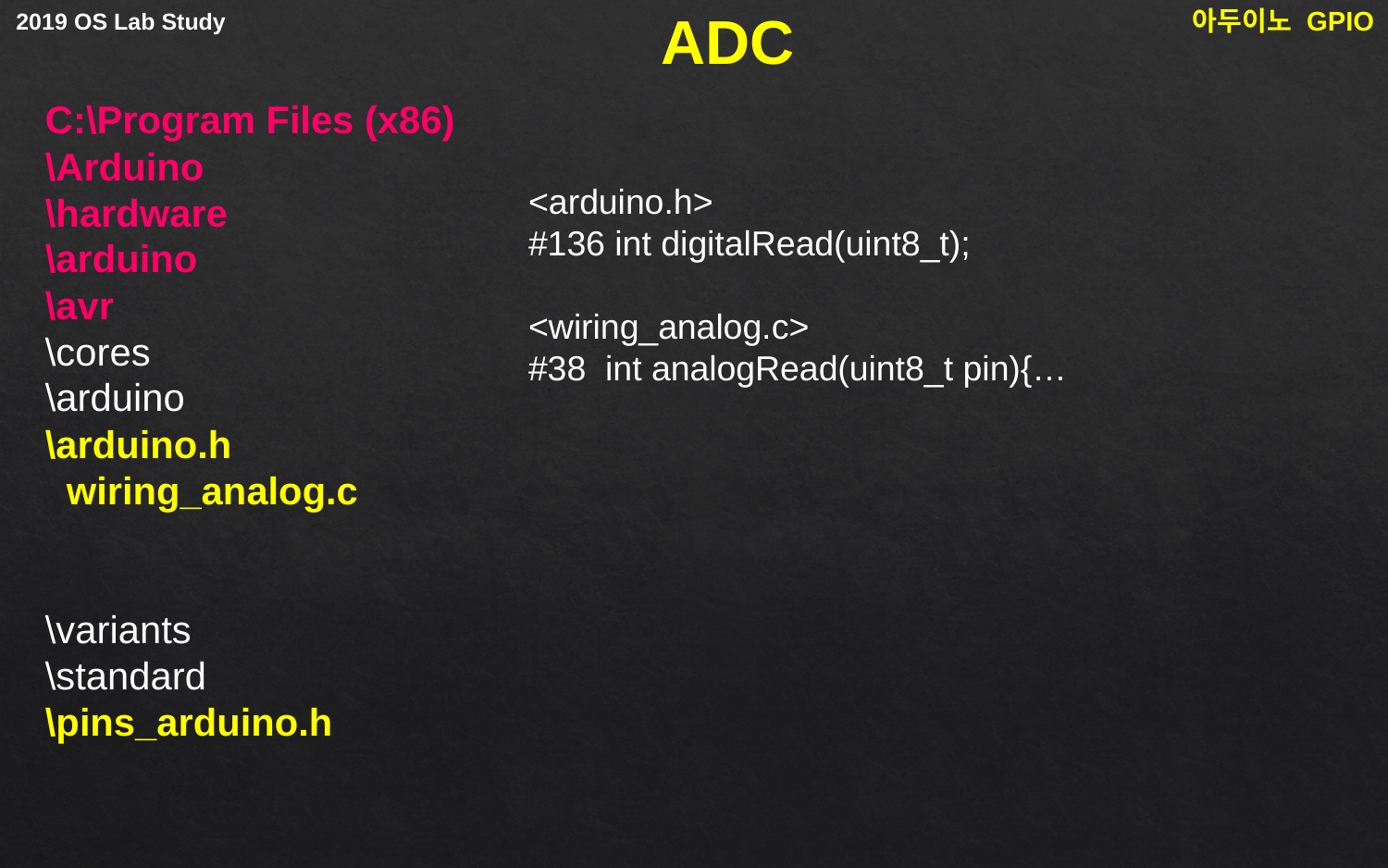

2019 OS Lab Study
ADC
아두이노 GPIO
C:\Program Files (x86)
\Arduino
\hardware
\arduino
\avr
\cores
\arduino
\arduino.h
  wiring_analog.c

\variants
\standard
\pins_arduino.h

<arduino.h>
#136 int digitalRead(uint8_t);

<wiring_analog.c>
#38  int analogRead(uint8_t pin){…